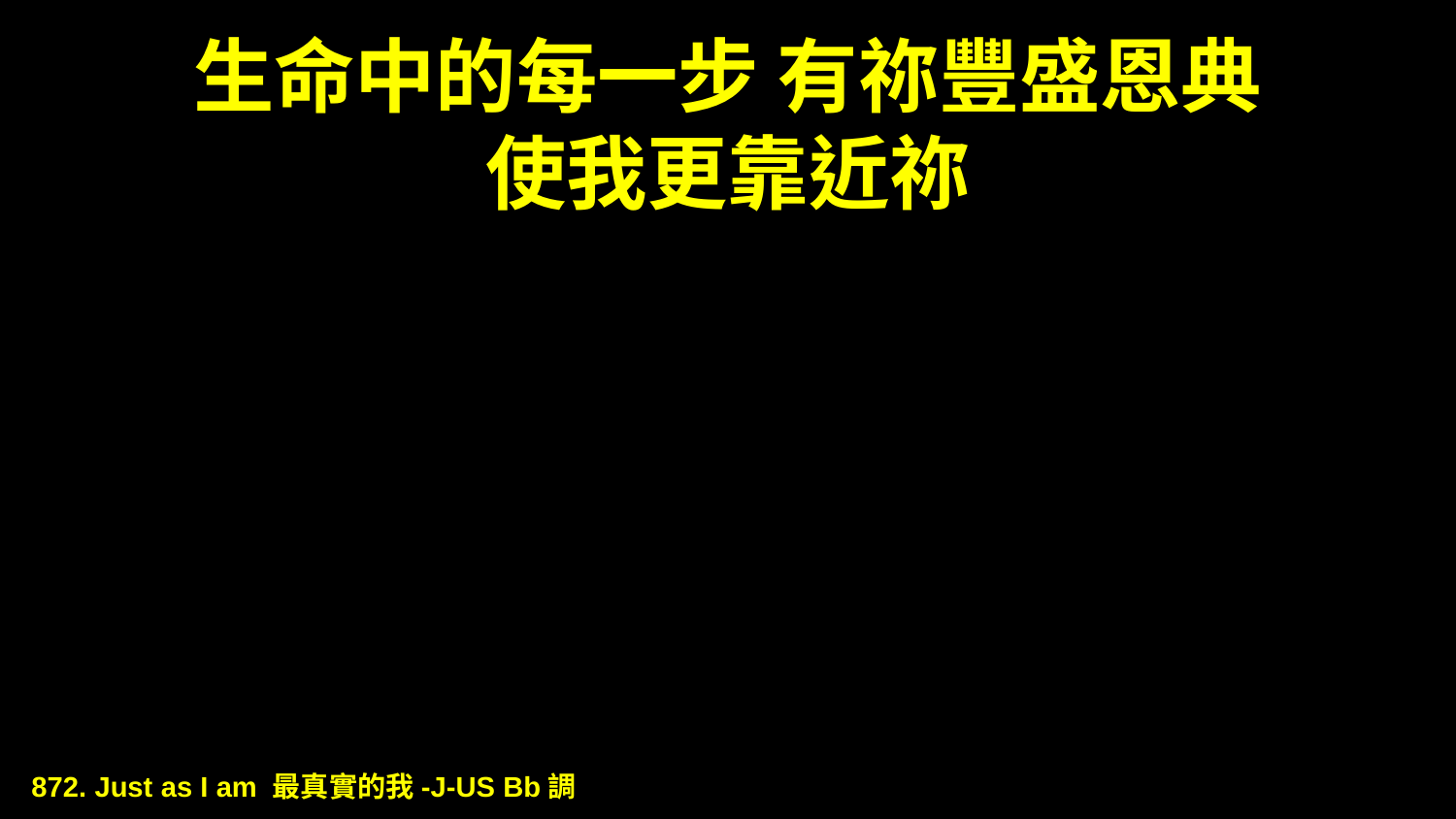

# 生命中的每一步 有祢豐盛恩典 使我更靠近祢
872. Just as I am 最真實的我-J-US Bb調